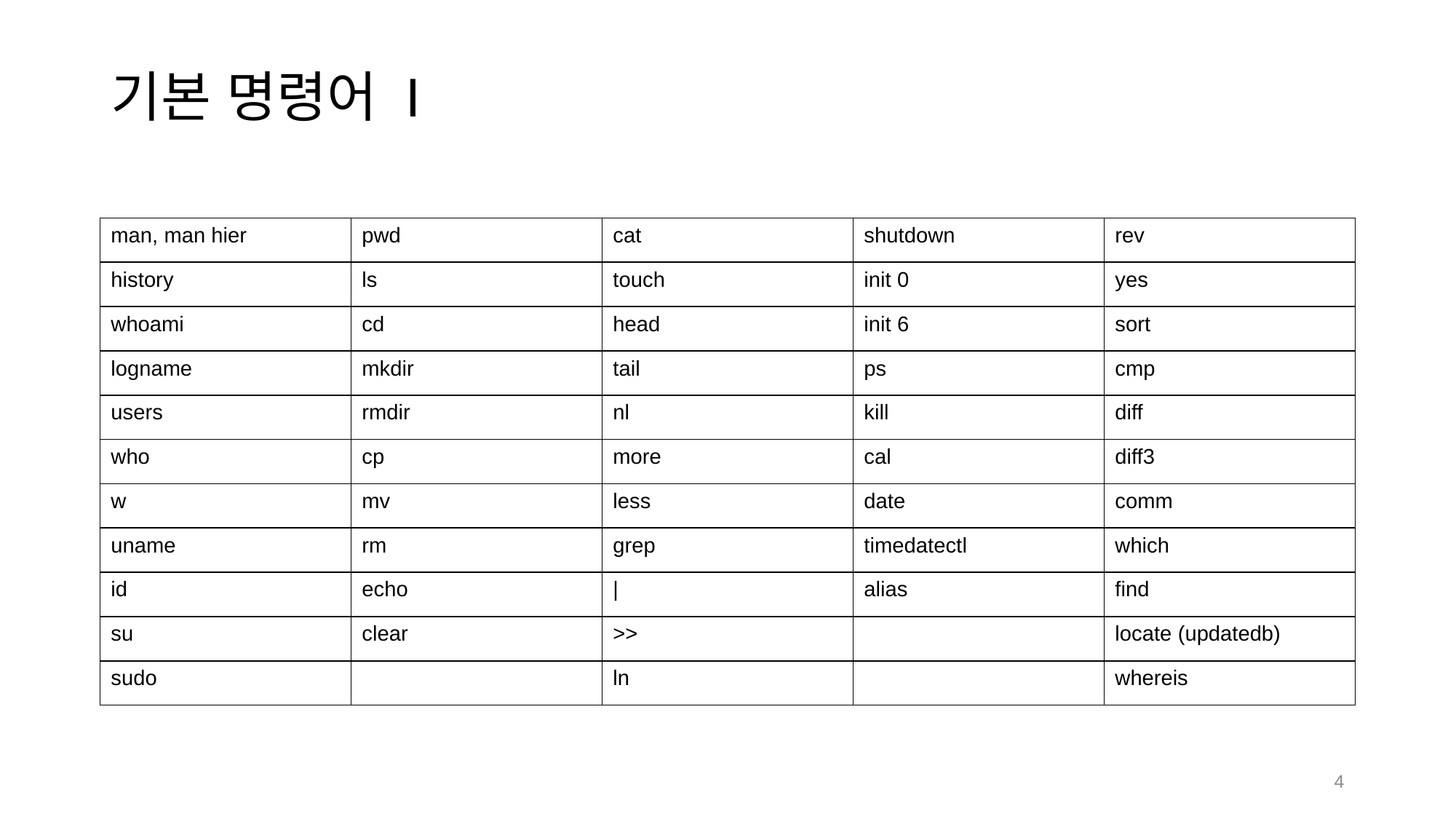

# 기본 명령어 I
| man, man hier | pwd | cat | shutdown | rev |
| --- | --- | --- | --- | --- |
| history | ls | touch | init 0 | yes |
| whoami | cd | head | init 6 | sort |
| logname | mkdir | tail | ps | cmp |
| users | rmdir | nl | kill | diff |
| who | cp | more | cal | diff3 |
| w | mv | less | date | comm |
| uname | rm | grep | timedatectl | which |
| id | echo | | | alias | find |
| su | clear | >> |  | locate (updatedb) |
| sudo |  | ln |  | whereis |
4